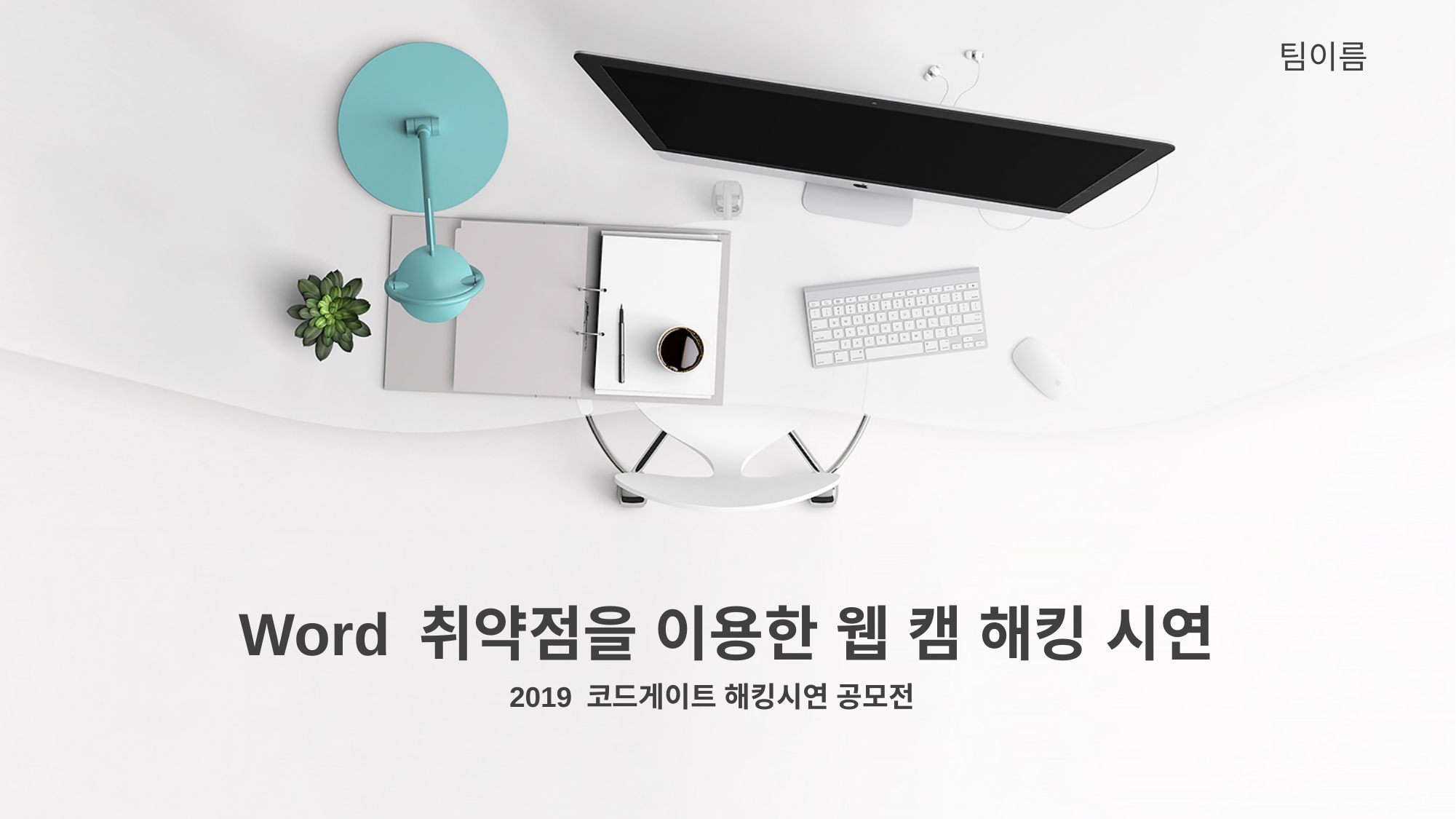

팀이름
Word 취약점을 이용한 웹 캠 해킹 시연
2019 코드게이트 해킹시연 공모전